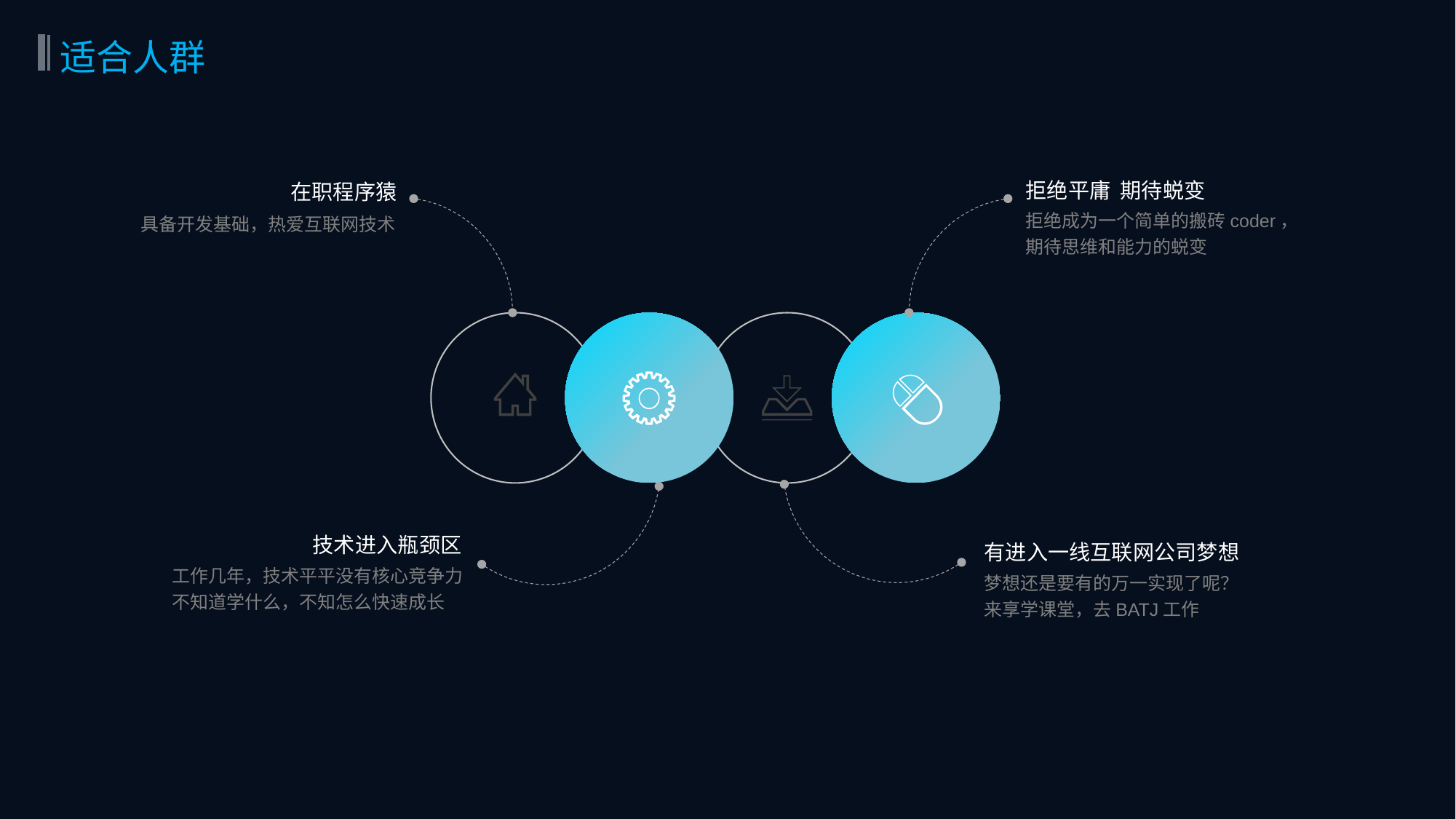

适合人群
拒绝平庸  期待蜕变
在职程序猿

拒绝成为一个简单的搬砖coder，
期待思维和能力的蜕变
具备开发基础，热爱互联网技术
技术进入瓶颈区
有进入一线互联网公司梦想
工作几年，技术平平没有核心竞争力不知道学什么，不知怎么快速成长
梦想还是要有的万一实现了呢？
来享学课堂，去BATJ工作